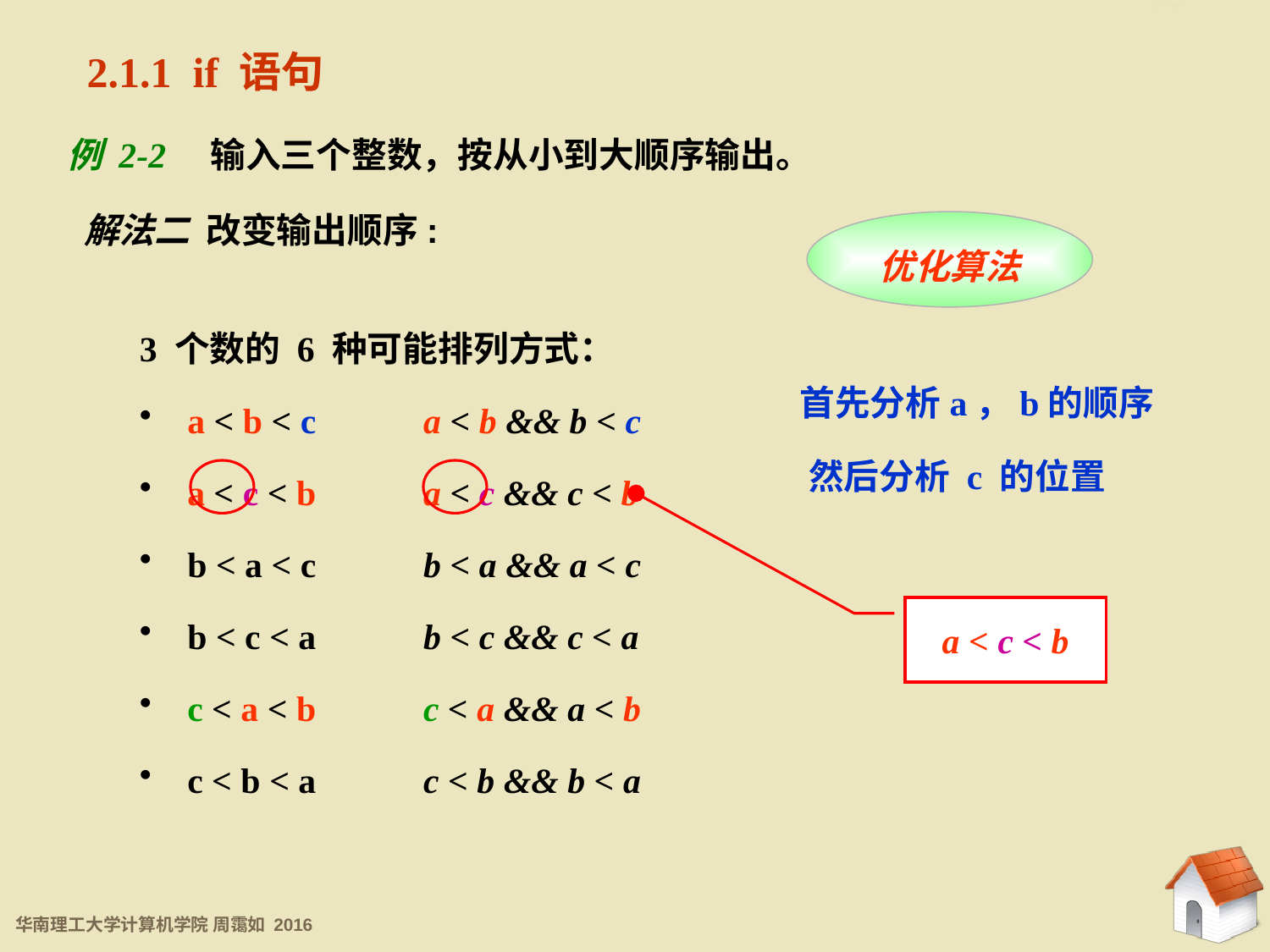

2.1.1  if 语句
2.1.1  if 语句
例 2-2    输入三个整数，按从小到大顺序输出。
解法二  改变输出顺序:
优化算法
3 个数的 6 种可能排列方式：
  a < b < c	a < b && b < c
  a < c < b	a < c && c < b
  b < a < c	b < a && a < c
  b < c < a	b < c && c < a
  c < a < b	c < a && a < b
  c < b < a	c < b && b < a
首先分析a，b的顺序
然后分析 c 的位置

a < c < b